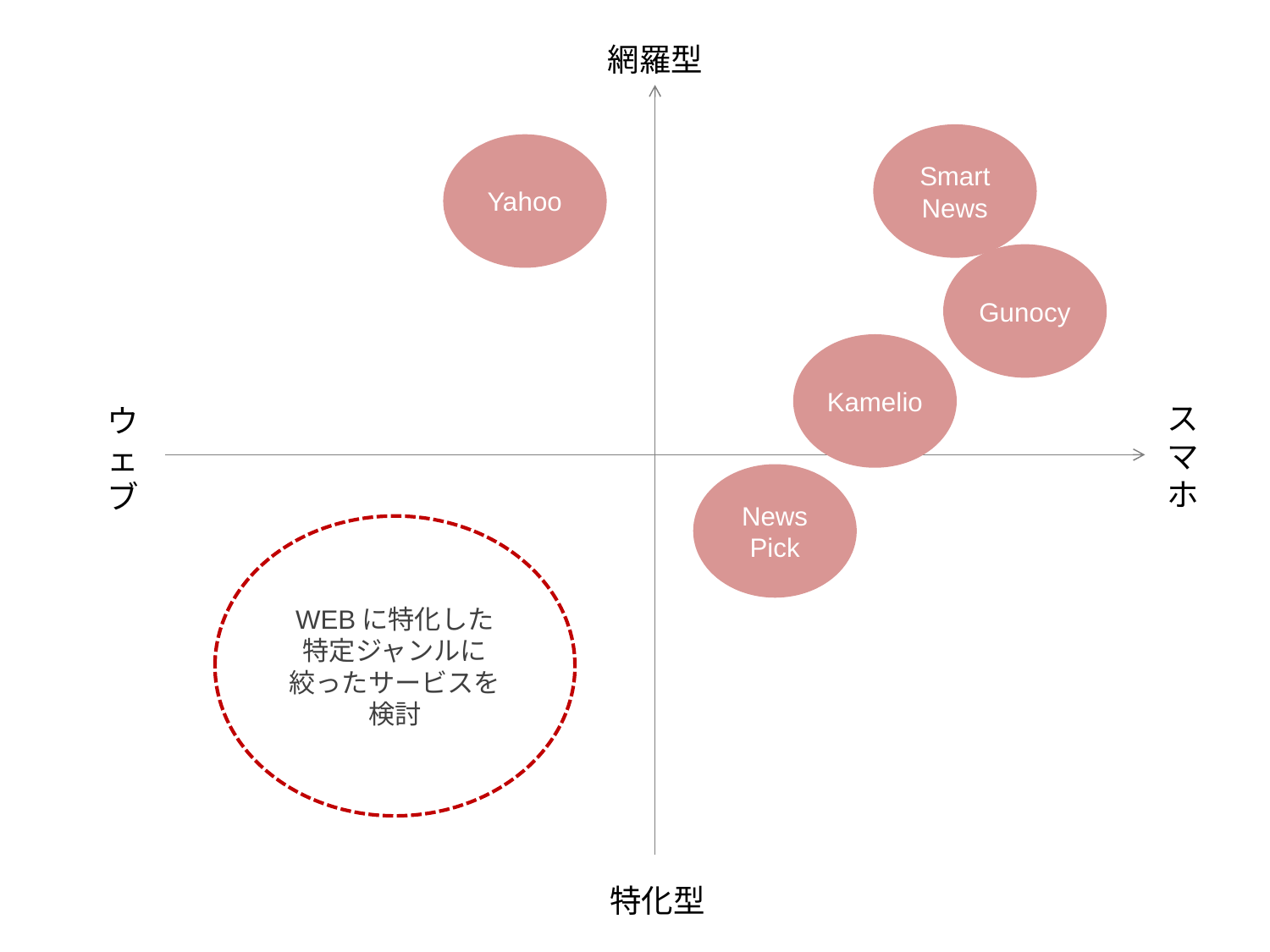

網羅型
Smart
News
Yahoo
Gunocy
Kamelio
スマホ
ウェブ
News
Pick
WEBに特化した
特定ジャンルに
絞ったサービスを
検討
特化型